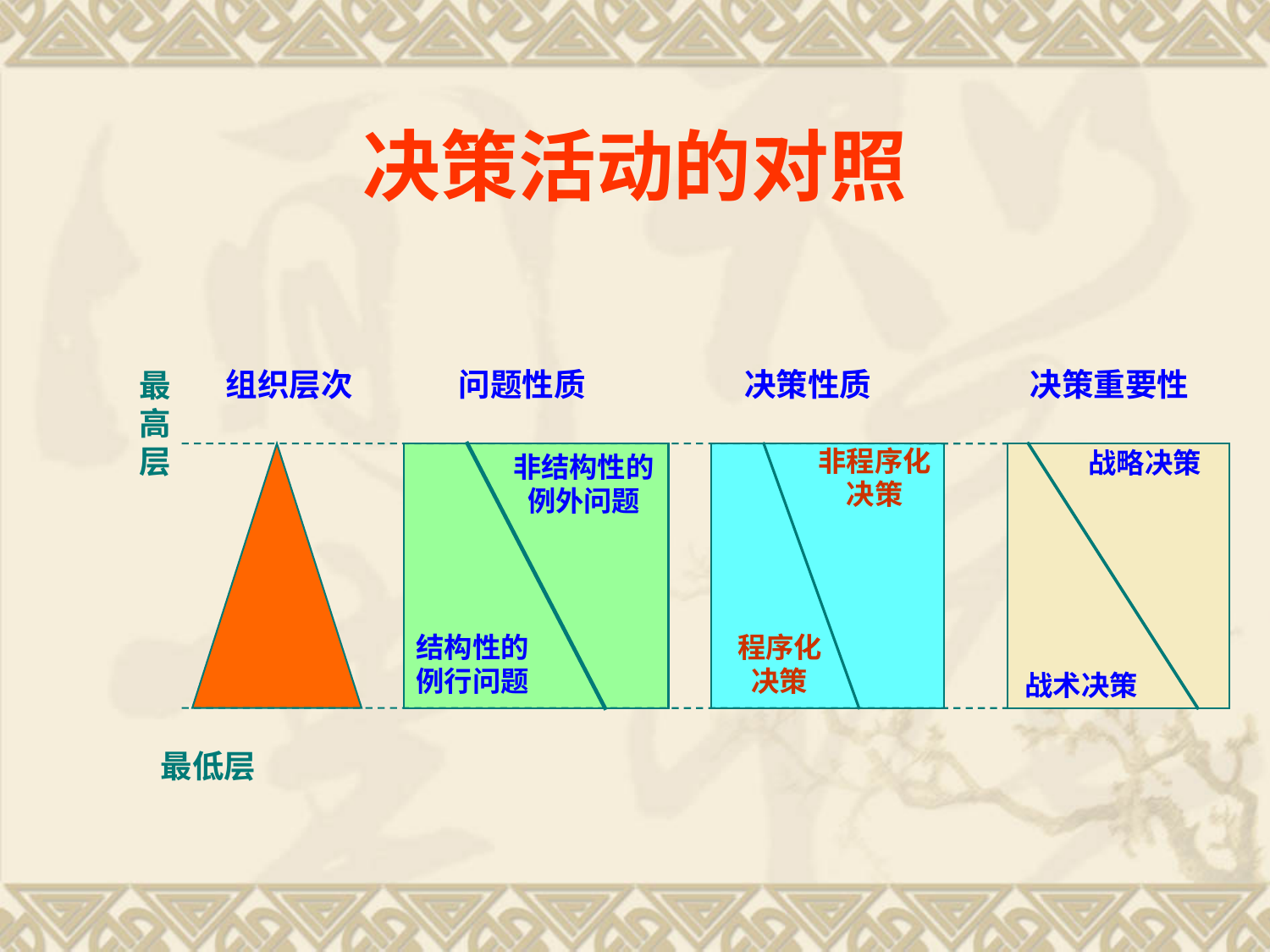

# 决策活动的对照
组织层次
问题性质
决策性质
决策重要性
最高层
非程序化决策
战略决策

非结构性的例外问题

结构性的例行问题
程序化决策
战术决策

最低层